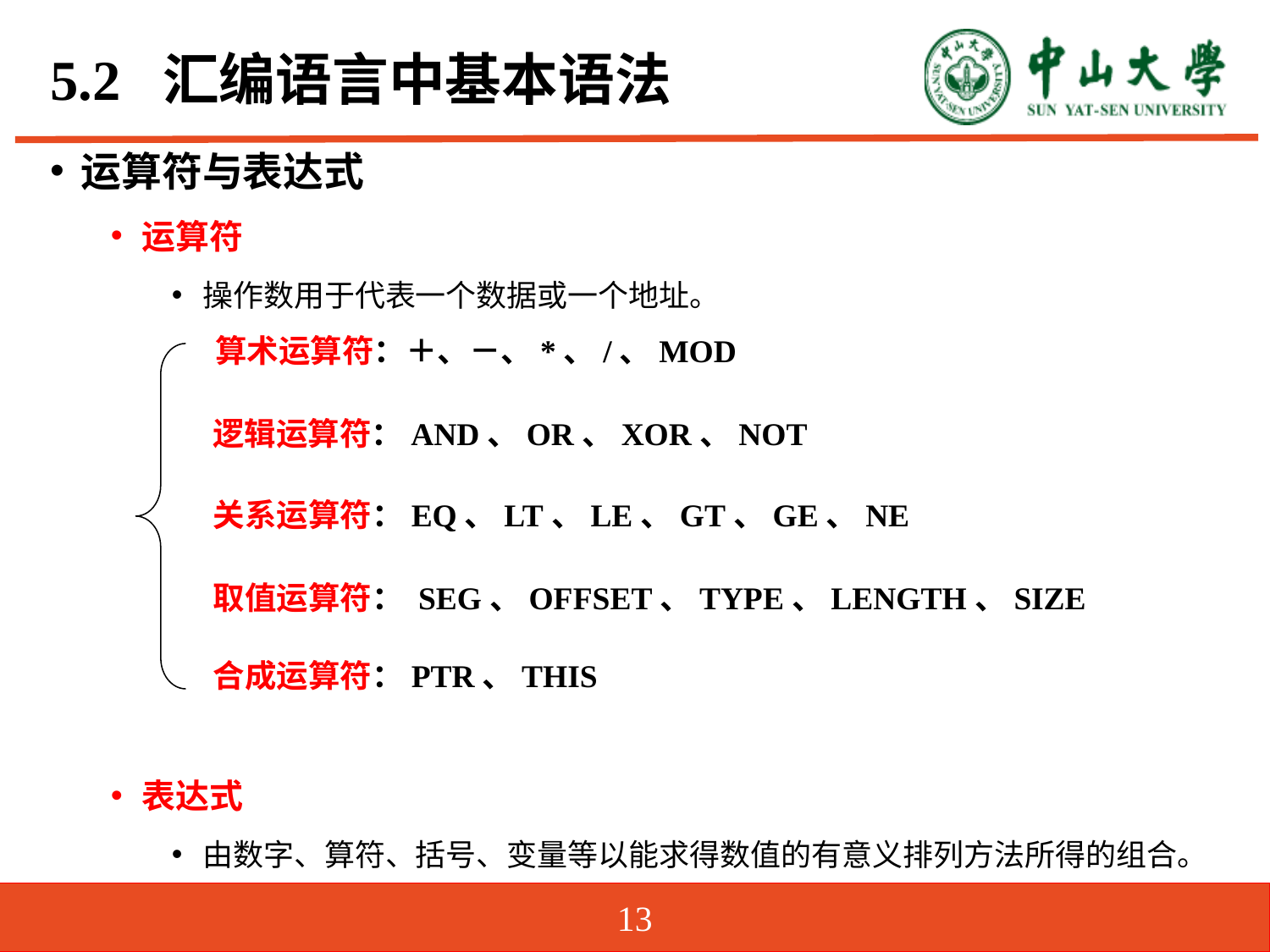

# 5.2  汇编语言中基本语法
运算符与表达式
运算符
操作数用于代表一个数据或一个地址。

表达式
由数字、算符、括号、变量等以能求得数值的有意义排列方法所得的组合。
算术运算符：＋、－、*、/、MOD
逻辑运算符：AND、OR、XOR、NOT
关系运算符：EQ、LT、LE、GT、GE、NE
取值运算符： SEG、OFFSET、TYPE、LENGTH、SIZE
合成运算符：PTR、THIS

13